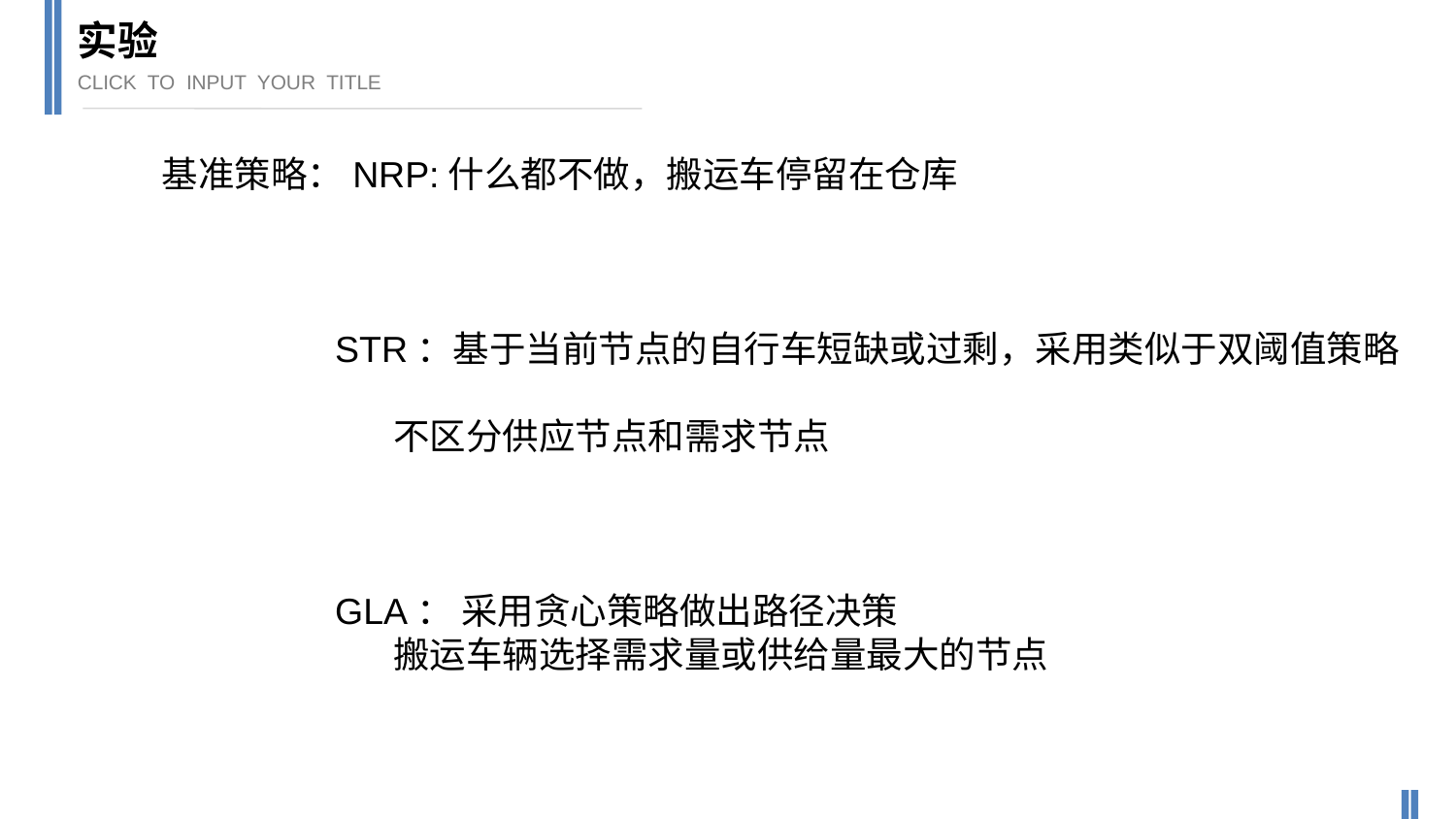

实验
CLICK  TO  INPUT  YOUR  TITLE
基准策略：NRP:什么都不做，搬运车停留在仓库

                 STR：基于当前节点的自行车短缺或过剩，采用类似于双阈值策略
                           不区分供应节点和需求节点

                 GLA： 采用贪心策略做出路径决策
                           搬运车辆选择需求量或供给量最大的节点